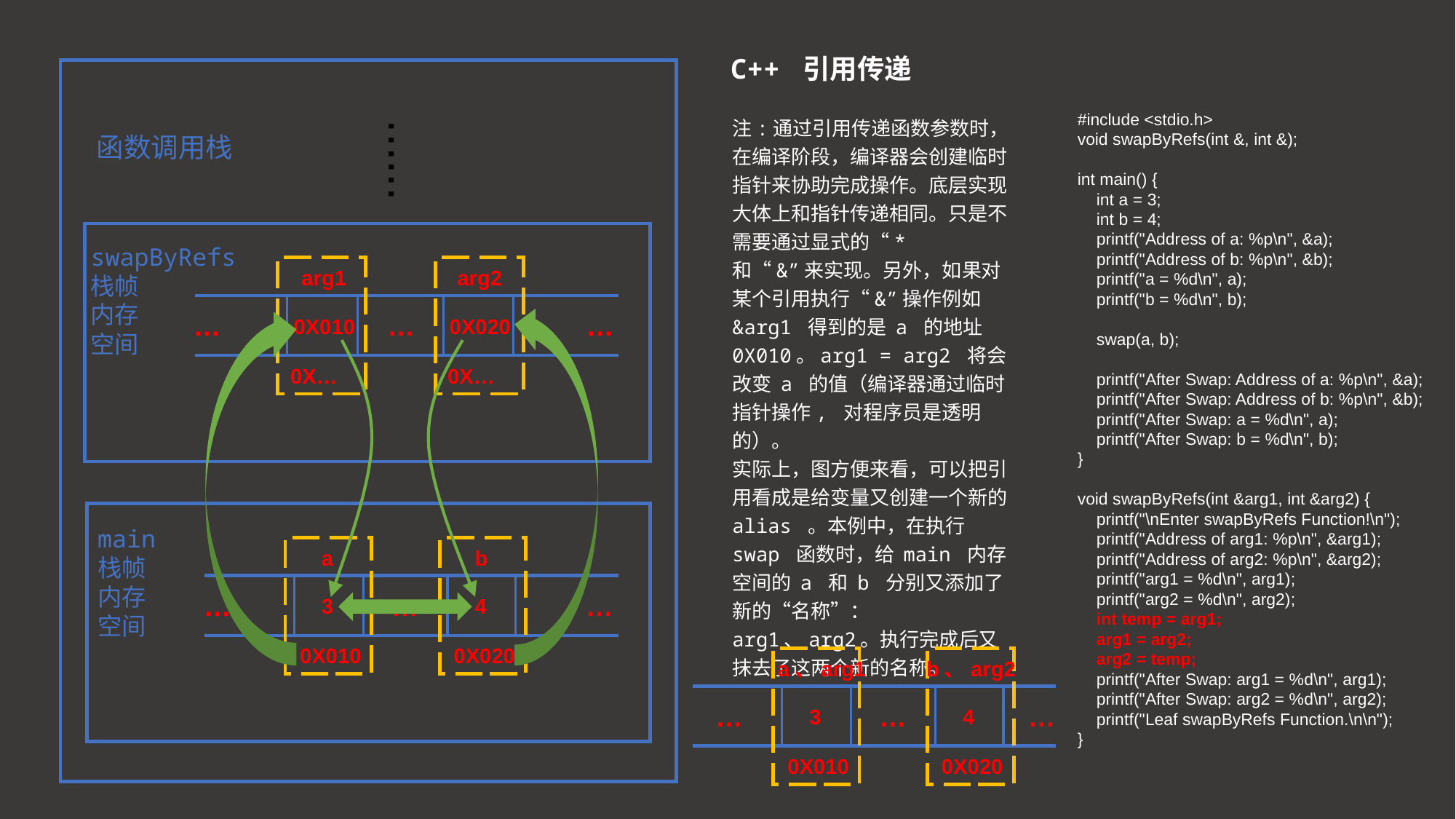

C++ 引用传递

#include <stdio.h>
void swapByRefs(int &, int &);

int main() {
    int a = 3;
    int b = 4;
    printf("Address of a: %p\n", &a);
    printf("Address of b: %p\n", &b);
    printf("a = %d\n", a);
    printf("b = %d\n", b);

    swap(a, b);

    printf("After Swap: Address of a: %p\n", &a);
    printf("After Swap: Address of b: %p\n", &b);
    printf("After Swap: a = %d\n", a);
    printf("After Swap: b = %d\n", b);
}

void swapByRefs(int &arg1, int &arg2) {
    printf("\nEnter swapByRefs Function!\n");
    printf("Address of arg1: %p\n", &arg1);
    printf("Address of arg2: %p\n", &arg2);
    printf("arg1 = %d\n", arg1);
    printf("arg2 = %d\n", arg2);
    int temp = arg1;
    arg1 = arg2;
    arg2 = temp;
    printf("After Swap: arg1 = %d\n", arg1);
    printf("After Swap: arg2 = %d\n", arg2);
    printf("Leaf swapByRefs Function.\n\n");
}

注:通过引用传递函数参数时，在编译阶段，编译器会创建临时指针来协助完成操作。底层实现大体上和指针传递相同。只是不需要通过显式的“* 和“&”来实现。另外，如果对某个引用执行“&”操作例如 &arg1 得到的是 a 的地址 0X010。arg1 = arg2 将会改变 a 的值（编译器通过临时指针操作, 对程序员是透明的）。
实际上，图方便来看，可以把引用看成是给变量又创建一个新的 alias 。本例中，在执行 swap 函数时，给 main 内存空间的 a 和 b 分别又添加了新的“名称”：arg1、arg2。执行完成后又抹去了这两个新的名称。
......
函数调用栈

swapByRefs
栈帧
内存
空间

arg1
arg2
…
…
…
0X010
0X020
0X…
0X…

main
栈帧
内存
空间

a
b
…
…
…
3
4
0X010
0X020

a、arg1
b、arg2
…
…
…
3
4
0X010
0X020